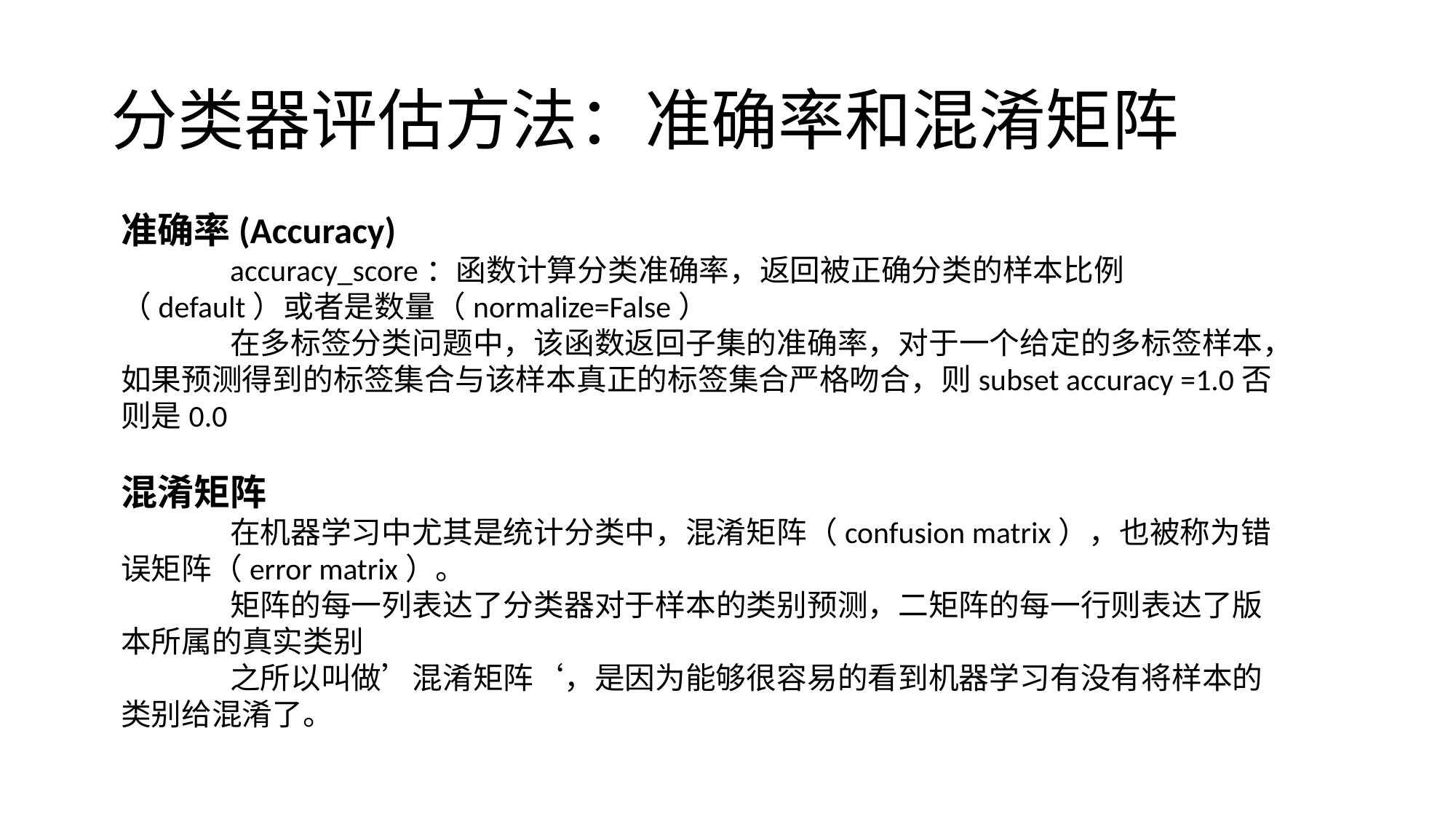

# 分类器评估方法：准确率和混淆矩阵
准确率(Accuracy)
	accuracy_score：函数计算分类准确率，返回被正确分类的样本比例（default）或者是数量（normalize=False）
	在多标签分类问题中，该函数返回子集的准确率，对于一个给定的多标签样本，如果预测得到的标签集合与该样本真正的标签集合严格吻合，则subset accuracy =1.0否则是0.0

混淆矩阵
	在机器学习中尤其是统计分类中，混淆矩阵（confusion matrix），也被称为错误矩阵（error matrix）。
	矩阵的每一列表达了分类器对于样本的类别预测，二矩阵的每一行则表达了版本所属的真实类别
	之所以叫做’混淆矩阵‘，是因为能够很容易的看到机器学习有没有将样本的类别给混淆了。